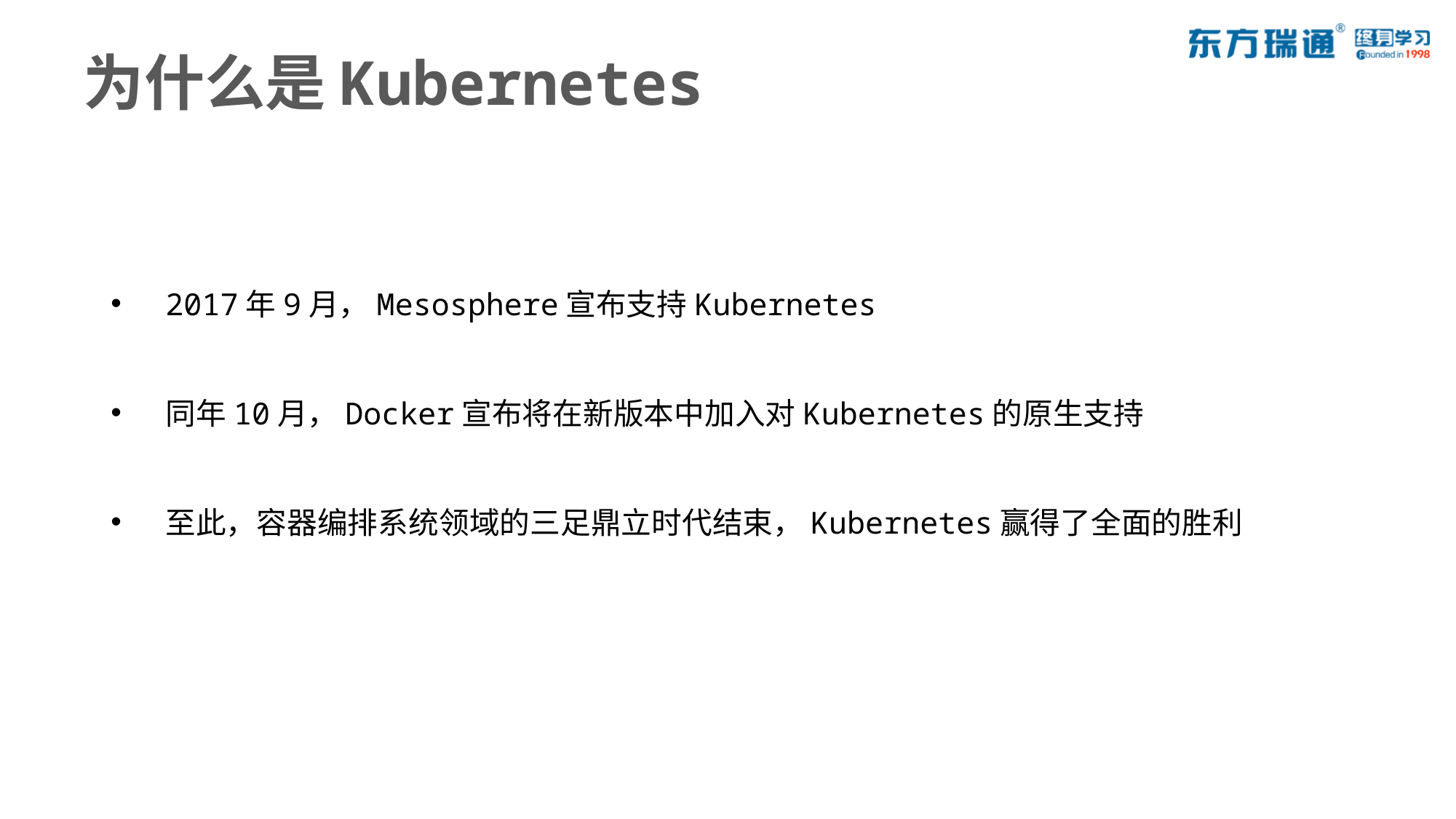

# 为什么是Kubernetes
2017年9月，Mesosphere宣布支持Kubernetes

同年10月，Docker宣布将在新版本中加入对Kubernetes的原生支持

至此，容器编排系统领域的三足鼎立时代结束，Kubernetes赢得了全面的胜利